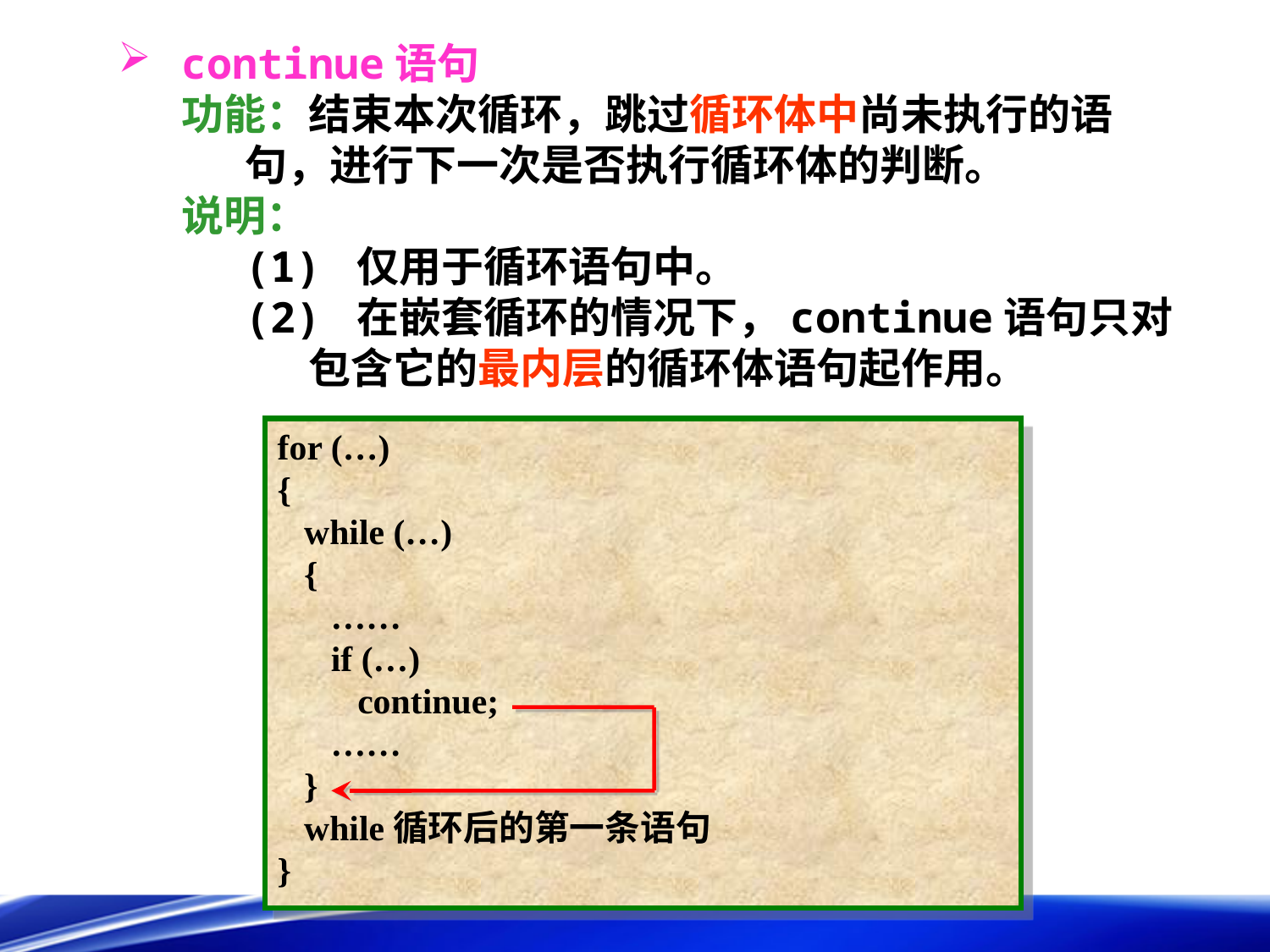

continue语句
功能：结束本次循环，跳过循环体中尚未执行的语句，进行下一次是否执行循环体的判断。
说明：
(1) 仅用于循环语句中。
(2) 在嵌套循环的情况下，continue语句只对包含它的最内层的循环体语句起作用。
for (…)
{
   while (…)
   {
      ……
      if (…)
         continue;
      ……
   }
   while循环后的第一条语句
}